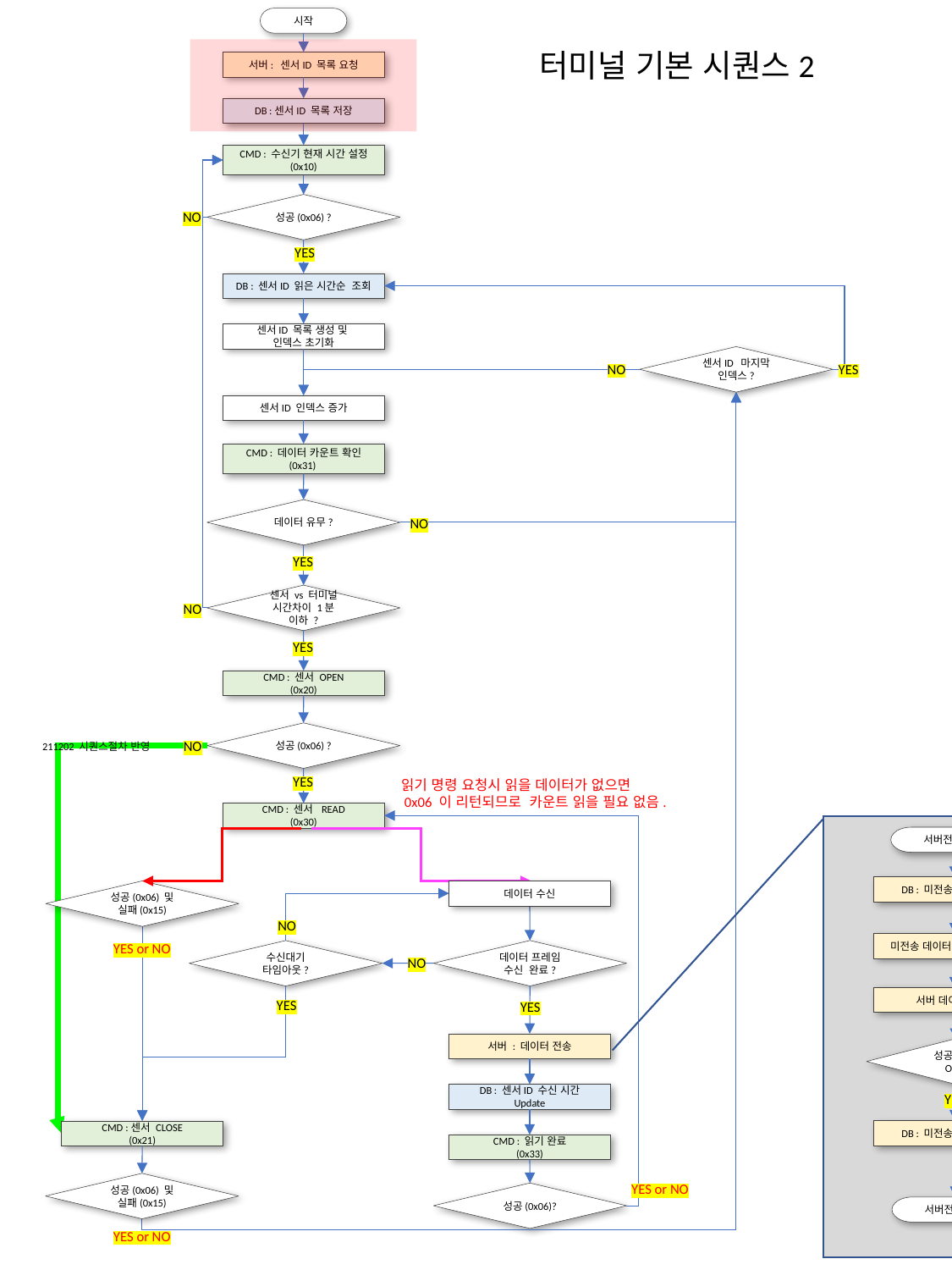

시작

터미널 기본 시퀀스2
서버:  센서ID 목록 요청
DB :센서ID 목록 저장
CMD : 수신기 현재 시간 설정
(0x10)
성공(0x06) ?
NO
YES
DB : 센서ID 읽은 시간순  조회
센서ID 목록 생성 및
인덱스 초기화
센서ID  마지막 인덱스?
NO
YES
센서ID 인덱스 증가
CMD : 데이터 카운트 확인
(0x31)
데이터 유무?
NO
YES
센서 vs 터미널
시간차이 1분 이하 ?
NO
YES
CMD : 센서 OPEN
(0x20)
성공(0x06) ?
NO
211202 시퀀스절차 반영
YES
읽기 명령 요청시 읽을 데이터가 없으면
 0x06 이 리턴되므로  카운트 읽을 필요 없음.
CMD : 센서  READ
(0x30)

서버전송 시작
DB : 미전송 데이터 조회
데이터 수신
성공(0x06) 및 실패(0x15)
NO
미전송 데이터 + 수신 데이터
YES or NO
데이터 프레임 수신  완료?
수신대기 타임아웃?
NO
서버 데이터  전송
YES
YES
서버 : 데이터 전송
성공(200, OK)?
NO
DB : 센서ID 수신 시간 Update
YES
DB : 미전송 데이터 저장
DB : 미전송 데이터 삭제
CMD :센서 CLOSE
(0x21)
CMD : 읽기 완료
(0x33)
성공(0x06) 및 실패(0x15)
YES or NO
성공(0x06)?
서버전송 종료
YES or NO